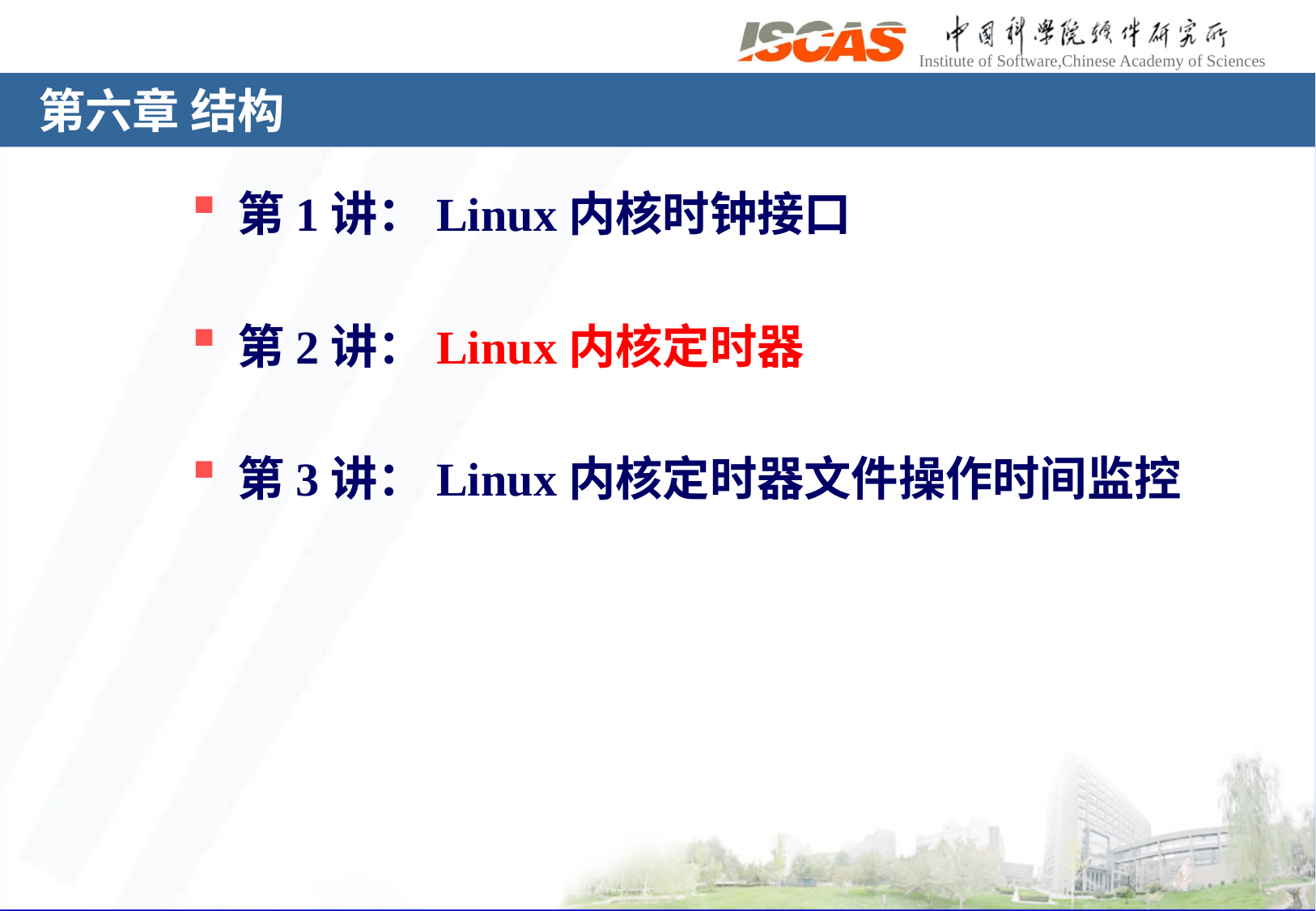

# 第六章 结构
第1讲：Linux内核时钟接口

第2讲：Linux内核定时器

第3讲：Linux内核定时器文件操作时间监控